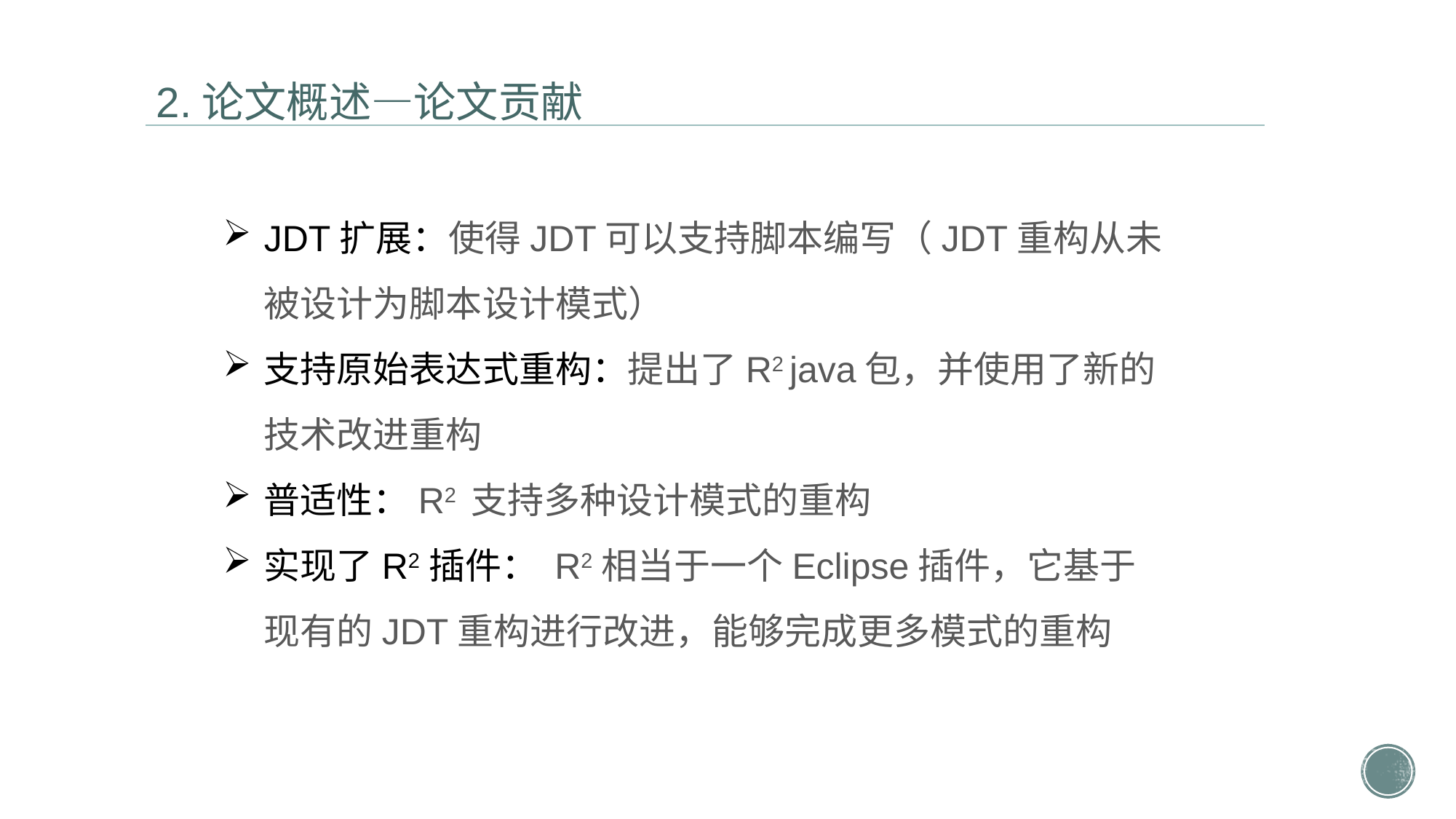

2.论文概述—论文贡献
JDT扩展：使得JDT可以支持脚本编写（JDT重构从未被设计为脚本设计模式）
支持原始表达式重构：提出了R2 java包，并使用了新的技术改进重构
普适性：R2 支持多种设计模式的重构
实现了R2插件： R2相当于一个Eclipse插件，它基于现有的JDT重构进行改进，能够完成更多模式的重构